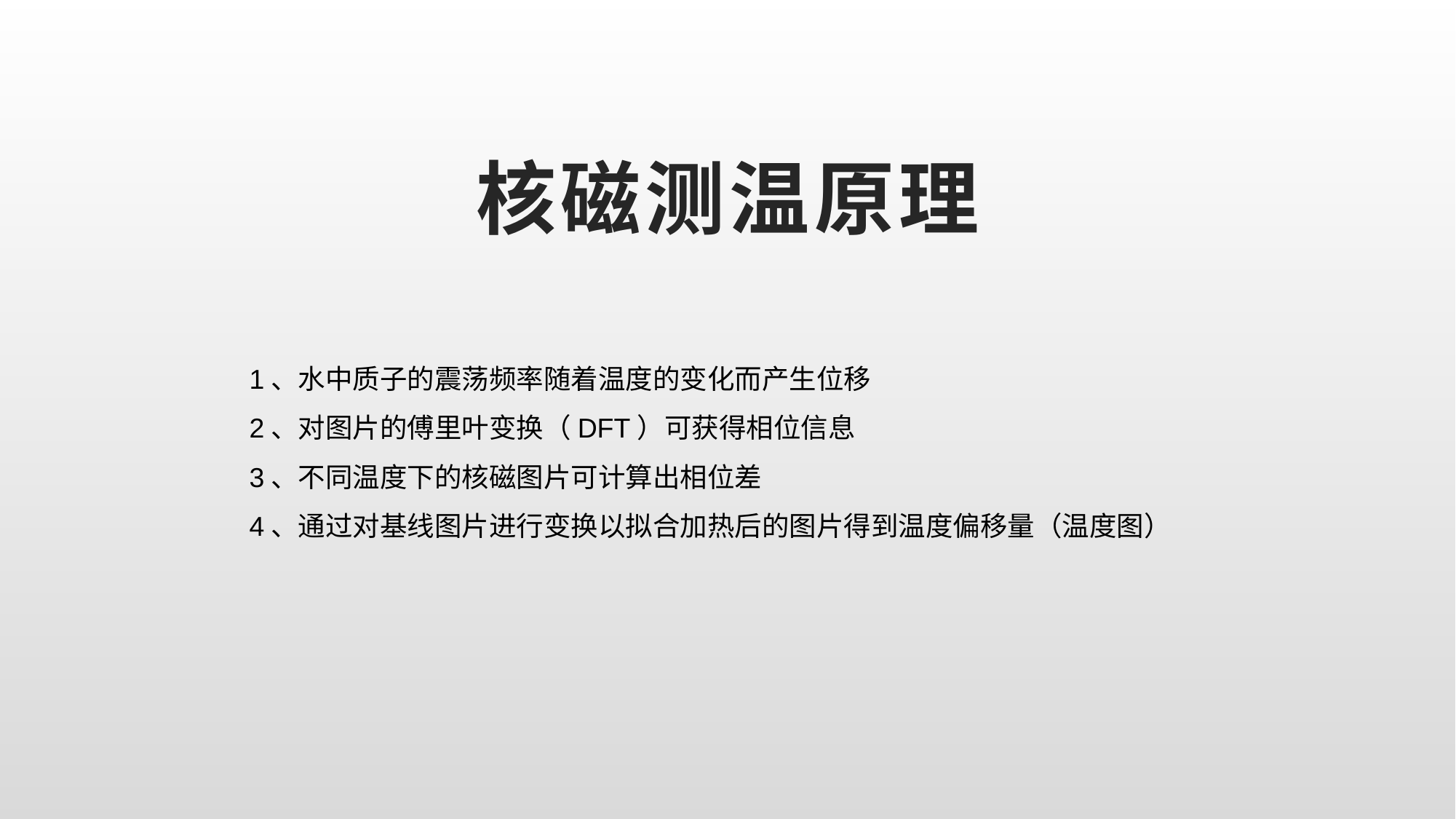

# 核磁测温原理
1、水中质子的震荡频率随着温度的变化而产生位移
2、对图片的傅里叶变换（DFT）可获得相位信息
3、不同温度下的核磁图片可计算出相位差
4、通过对基线图片进行变换以拟合加热后的图片得到温度偏移量（温度图）